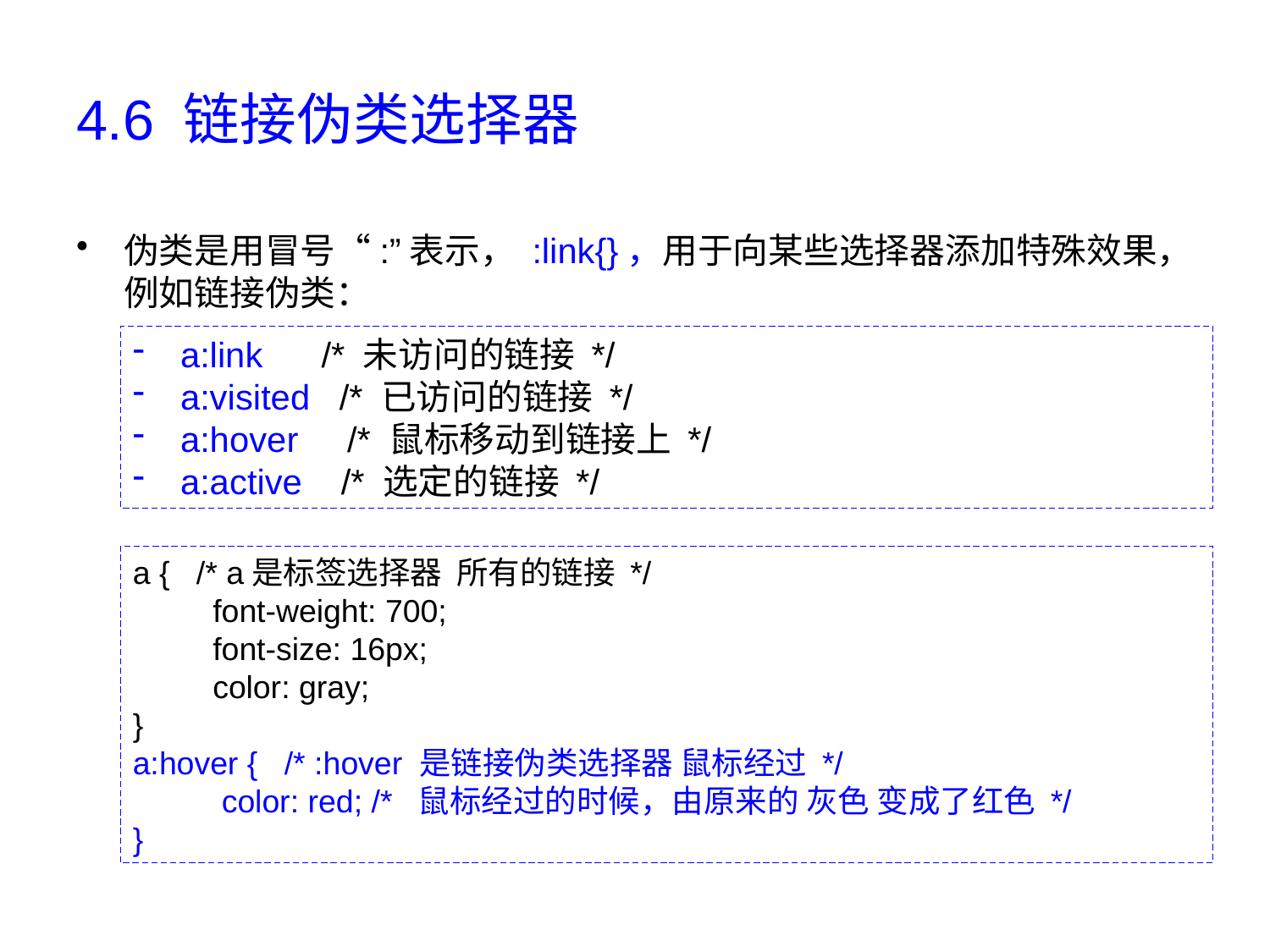

# 4.6 链接伪类选择器
伪类是用冒号“:”表示， :link{}，用于向某些选择器添加特殊效果，例如链接伪类：

a:link      /* 未访问的链接 */
a:visited   /* 已访问的链接 */
a:hover     /* 鼠标移动到链接上 */
a:active    /* 选定的链接 */
a {   /* a是标签选择器  所有的链接 */
         font-weight: 700;
         font-size: 16px;
         color: gray;
}
a:hover {   /* :hover 是链接伪类选择器 鼠标经过 */
          color: red; /*  鼠标经过的时候，由原来的 灰色 变成了红色 */
}